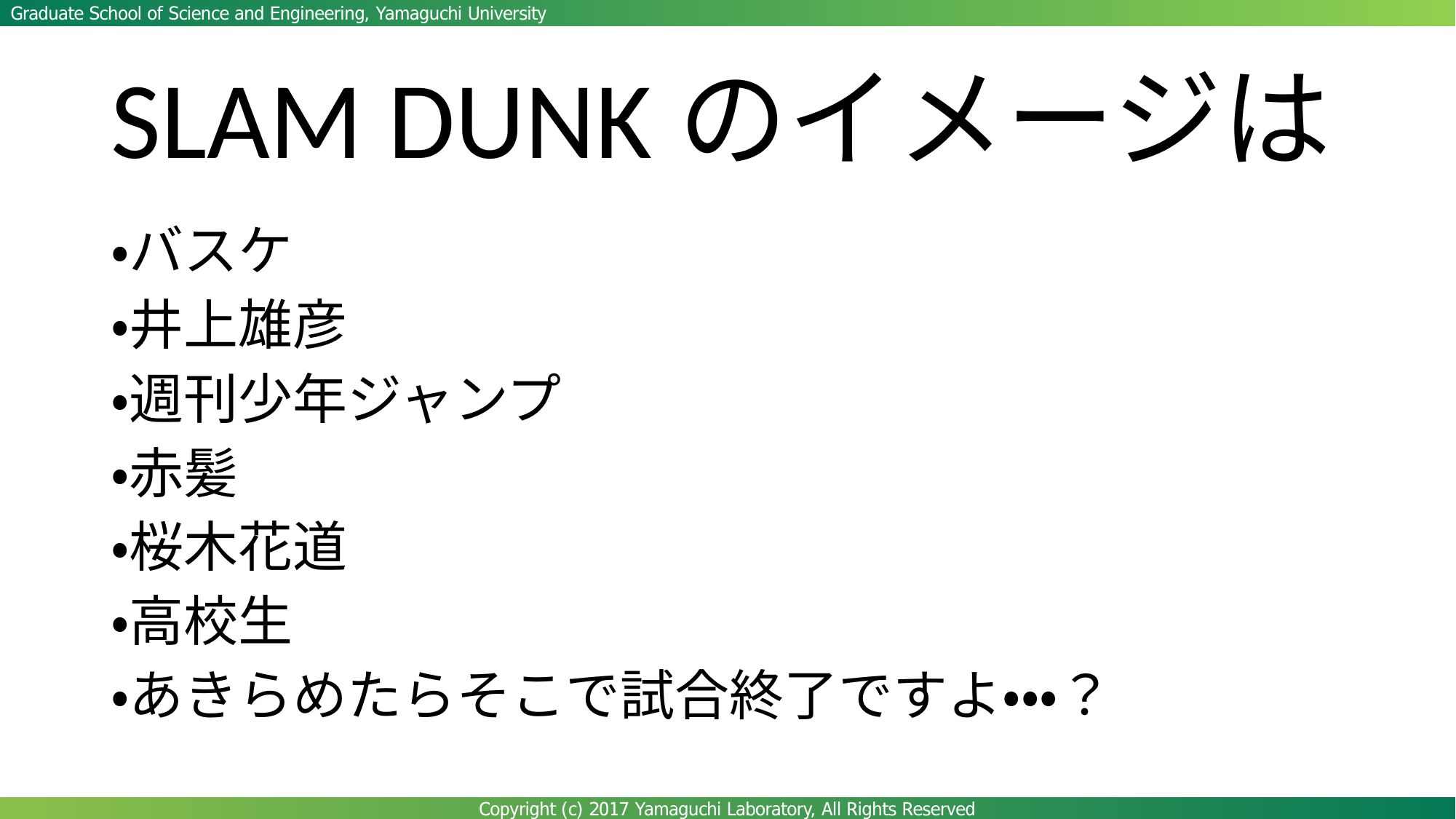

Graduate School of Science and Engineering, Yamaguchi University
# SLAM DUNKのイメージは
・バスケ
・井上雄彦
・週刊少年ジャンプ
・赤髪
・桜木花道
・高校生
・あきらめたらそこで試合終了ですよ・・・？
Copyright (c) 2017 Yamaguchi Laboratory, All Rights Reserved